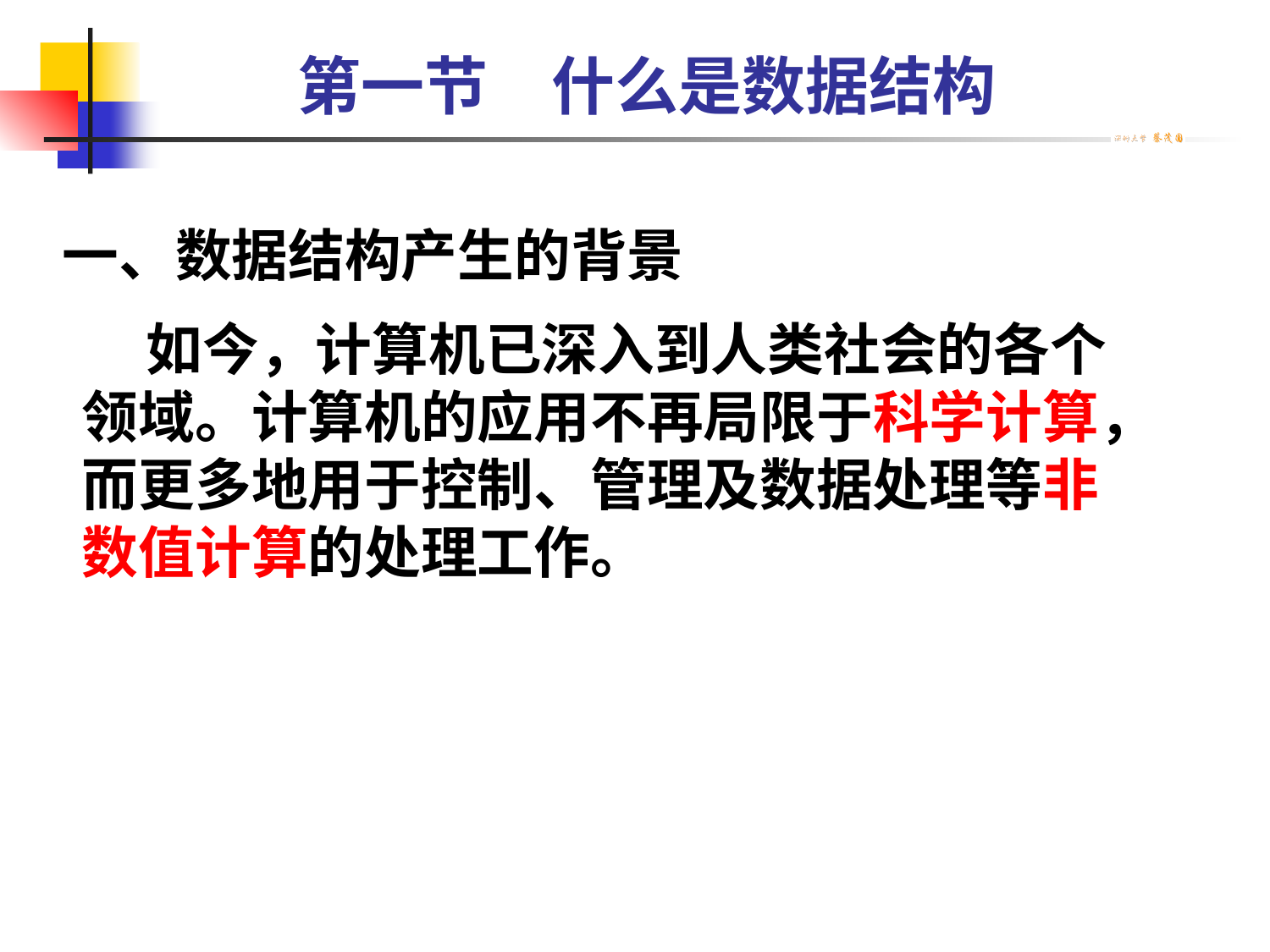

第一节　什么是数据结构
# 一、数据结构产生的背景
    如今，计算机已深入到人类社会的各个领域。计算机的应用不再局限于科学计算，而更多地用于控制、管理及数据处理等非数值计算的处理工作。